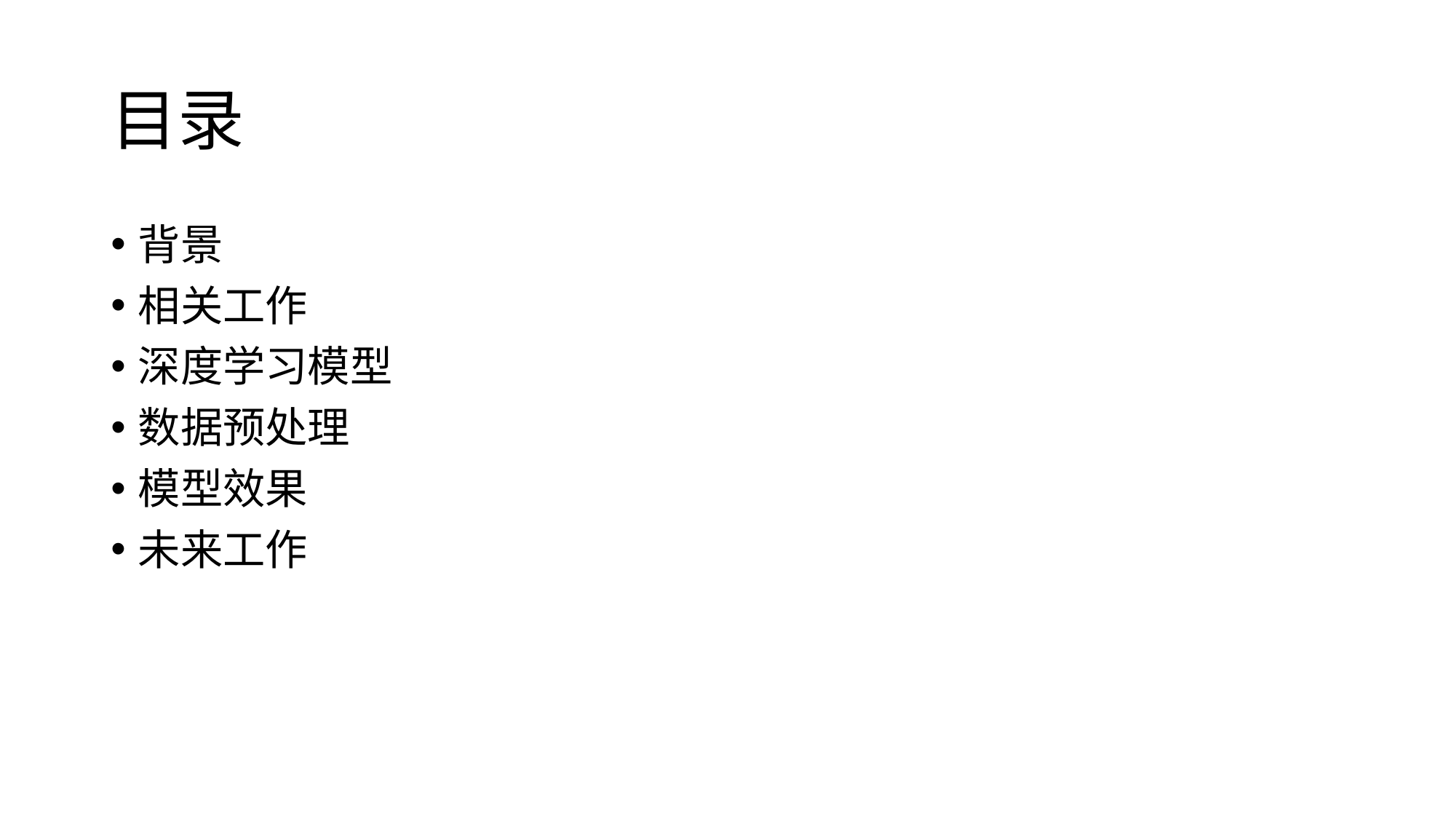

# 目录
背景
相关工作
深度学习模型
数据预处理
模型效果
未来工作